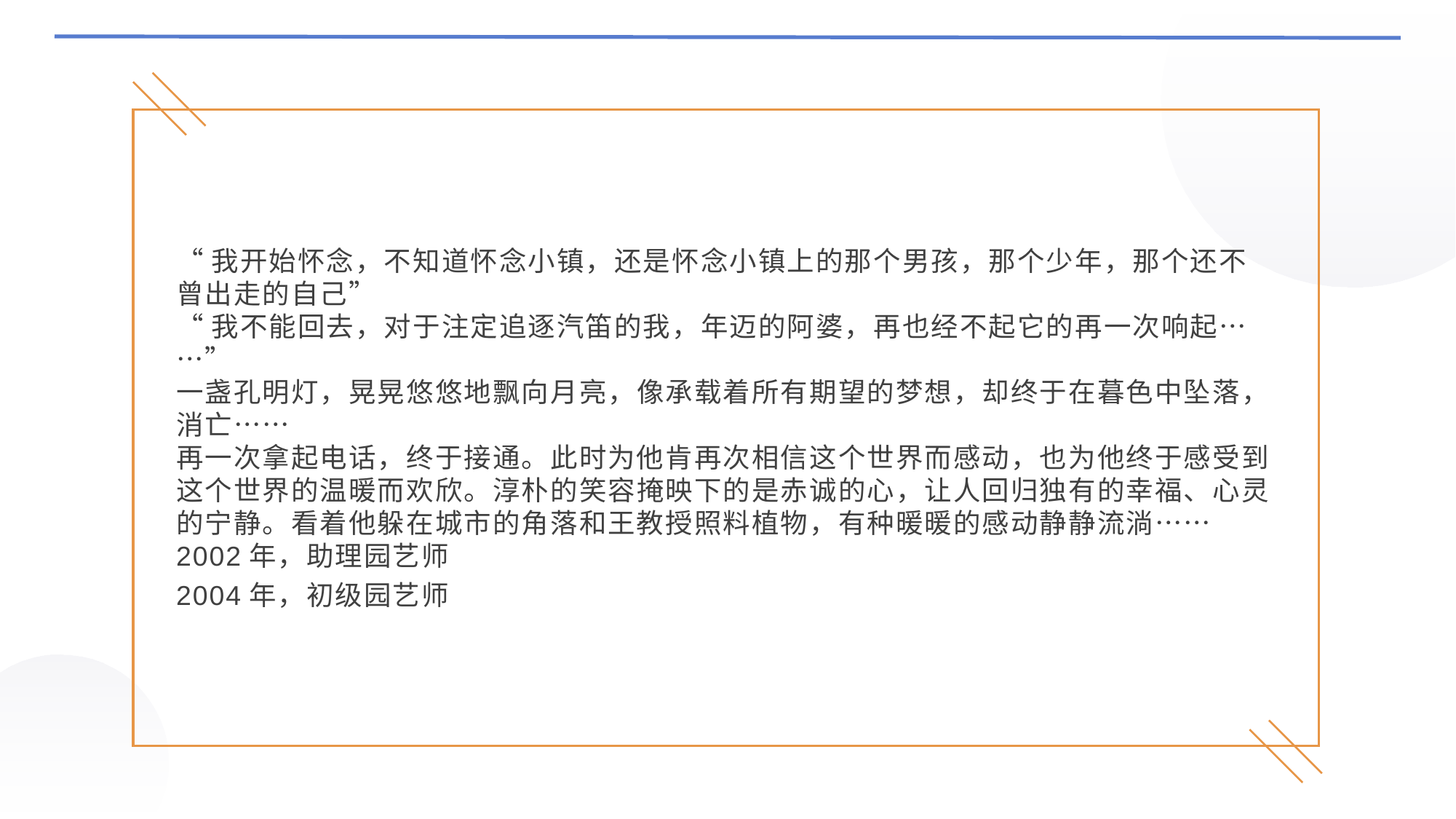

“我开始怀念，不知道怀念小镇，还是怀念小镇上的那个男孩，那个少年，那个还不曾出走的自己”
“我不能回去，对于注定追逐汽笛的我，年迈的阿婆，再也经不起它的再一次响起……”
一盏孔明灯，晃晃悠悠地飘向月亮，像承载着所有期望的梦想，却终于在暮色中坠落，消亡……
再一次拿起电话，终于接通。此时为他肯再次相信这个世界而感动，也为他终于感受到这个世界的温暖而欢欣。淳朴的笑容掩映下的是赤诚的心，让人回归独有的幸福、心灵的宁静。看着他躲在城市的角落和王教授照料植物，有种暖暖的感动静静流淌……
2002年，助理园艺师
2004年，初级园艺师